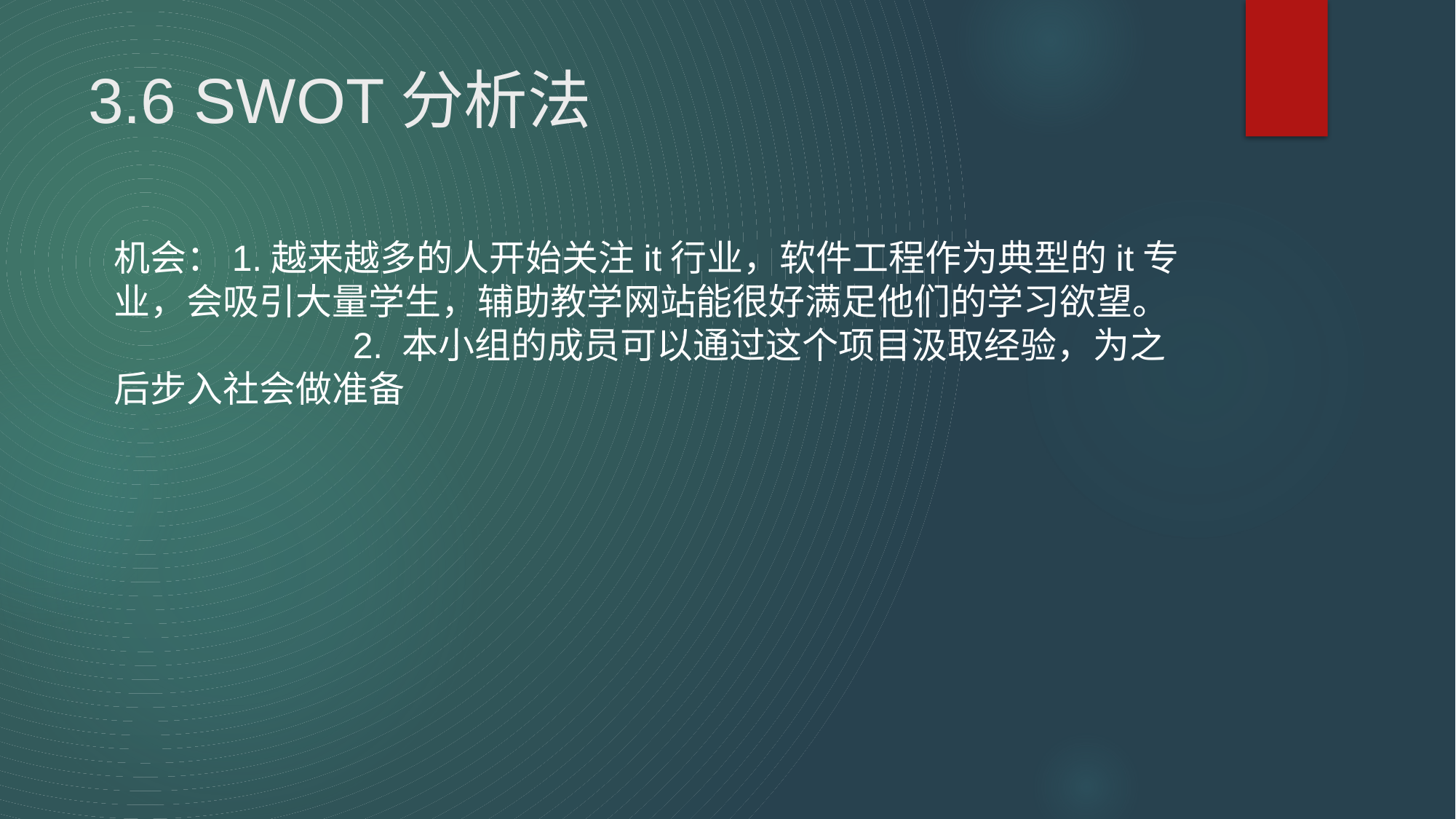

# 3.6 SWOT分析法
机会：1.越来越多的人开始关注it行业，软件工程作为典型的it专业，会吸引大量学生，辅助教学网站能很好满足他们的学习欲望。
		  2. 本小组的成员可以通过这个项目汲取经验，为之后步入社会做准备